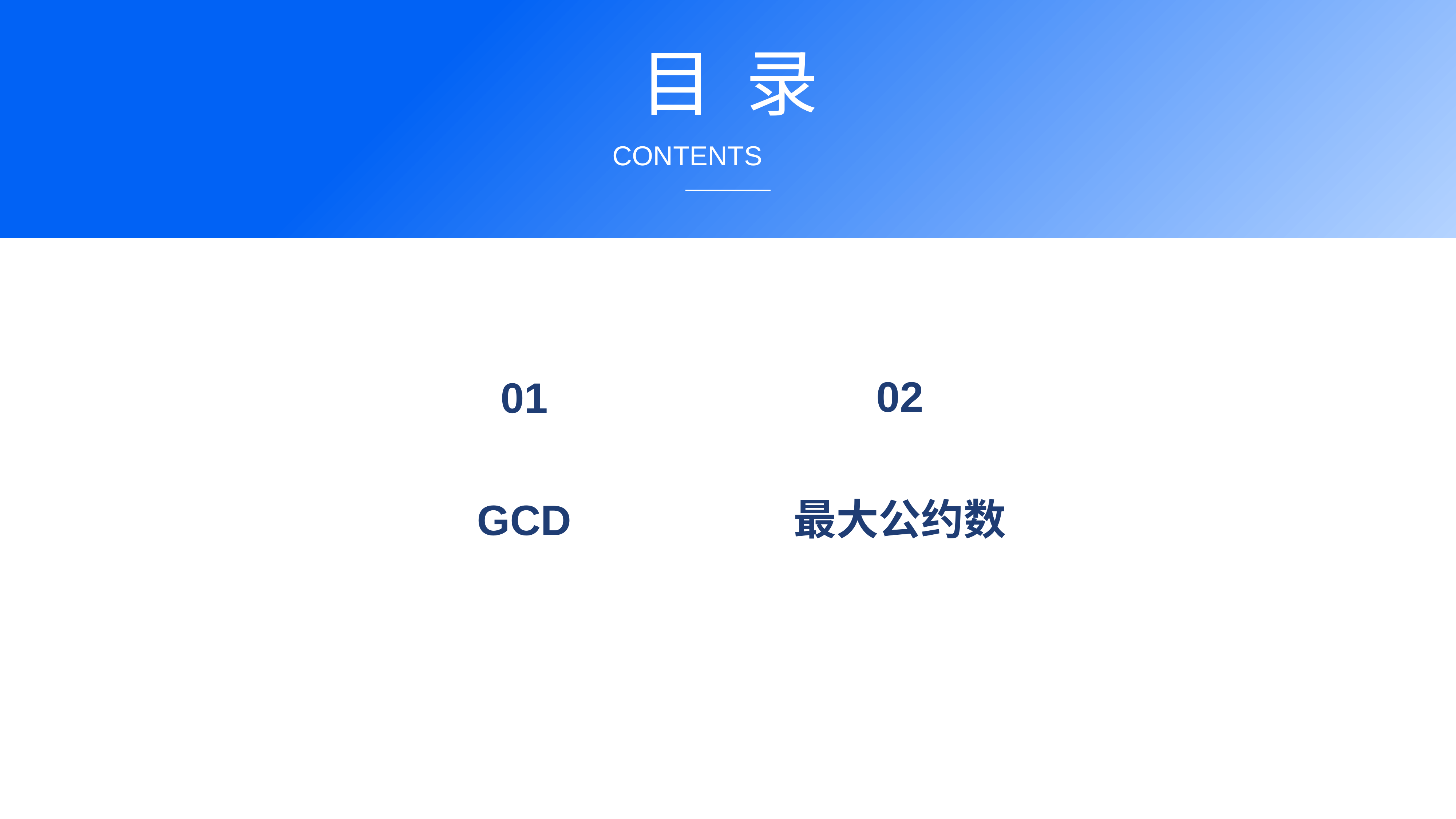

目  录
CONTENTS
02
01
最大公约数
GCD